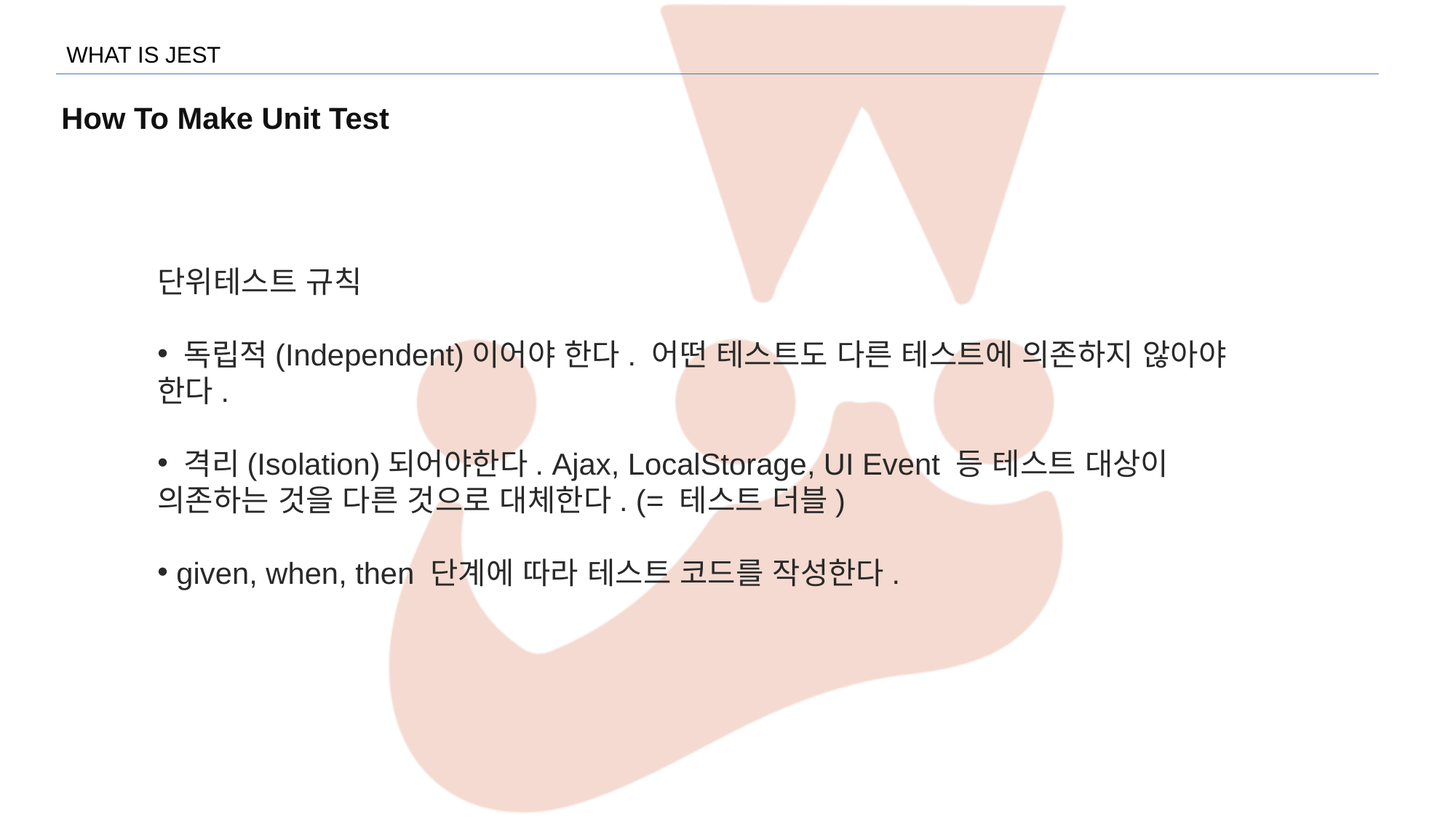

WHAT IS JEST
How To Make Unit Test
단위테스트 규칙

 독립적(Independent)이어야 한다. 어떤 테스트도 다른 테스트에 의존하지 않아야 한다.

 격리(Isolation)되어야한다. Ajax, LocalStorage, UI Event 등 테스트 대상이 의존하는 것을 다른 것으로 대체한다. (= 테스트 더블)

 given, when, then 단계에 따라 테스트 코드를 작성한다.